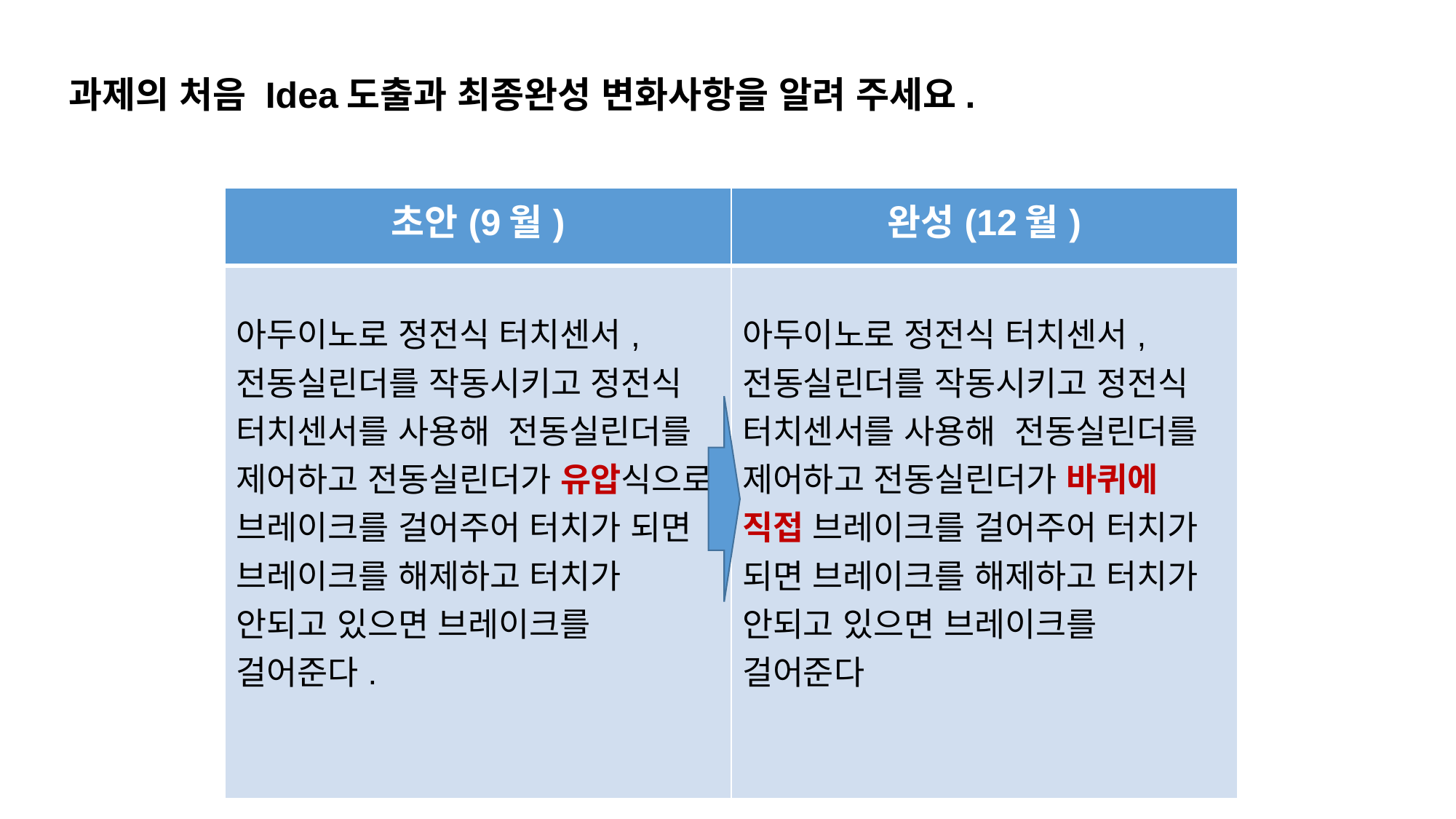

과제의 처음 Idea도출과 최종완성 변화사항을 알려 주세요.
| 초안(9월) | 완성(12월) |
| --- | --- |
| 아두이노로 정전식 터치센서, 전동실린더를 작동시키고 정전식 터치센서를 사용해 전동실린더를 제어하고 전동실린더가 유압식으로 브레이크를 걸어주어 터치가 되면 브레이크를 해제하고 터치가 안되고 있으면 브레이크를 걸어준다. | 아두이노로 정전식 터치센서, 전동실린더를 작동시키고 정전식 터치센서를 사용해 전동실린더를 제어하고 전동실린더가 바퀴에 직접 브레이크를 걸어주어 터치가 되면 브레이크를 해제하고 터치가 안되고 있으면 브레이크를 걸어준다 |